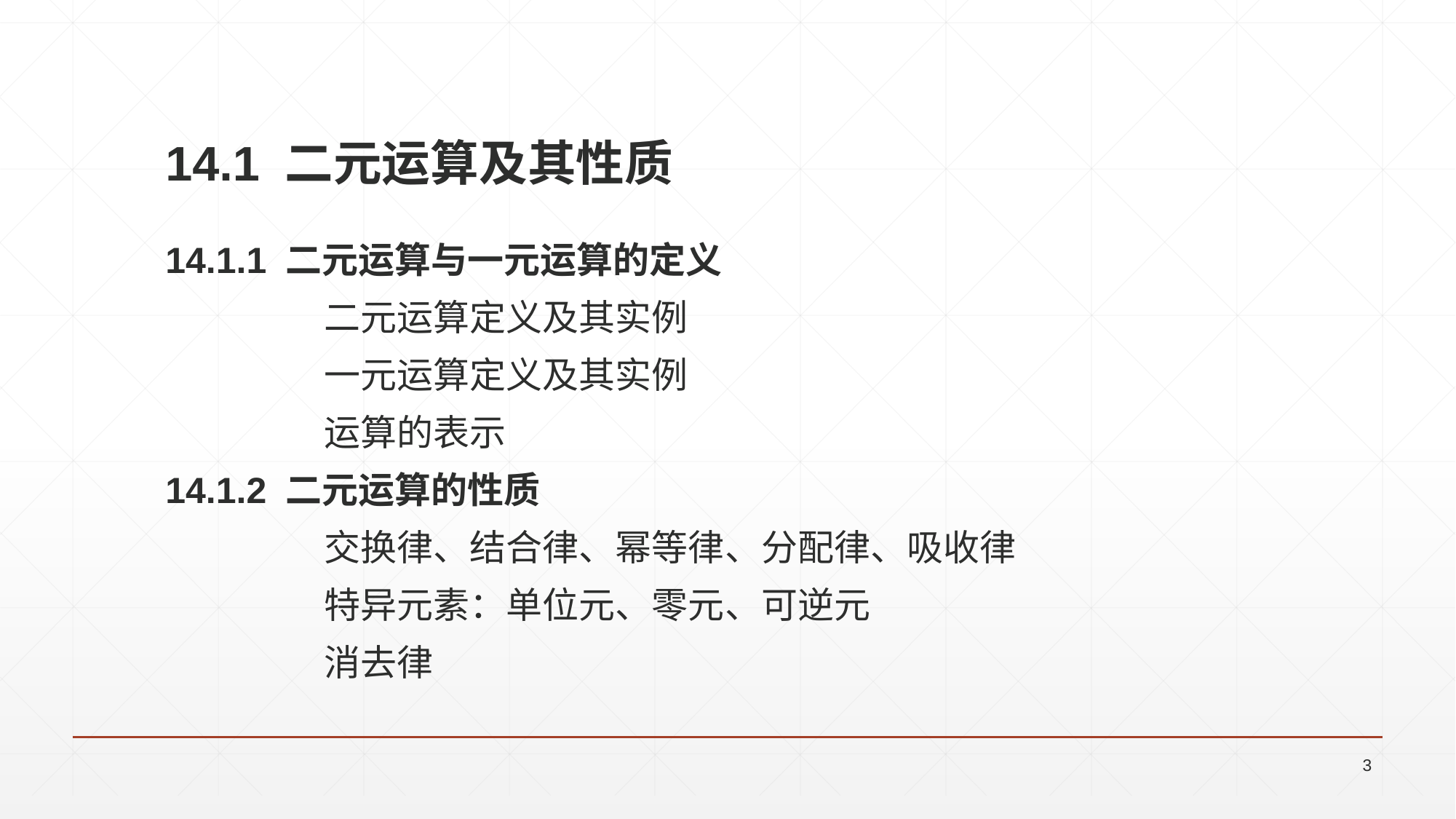

# 14.1 二元运算及其性质
14.1.1 二元运算与一元运算的定义
	 二元运算定义及其实例
 	 一元运算定义及其实例
 	 运算的表示
14.1.2 二元运算的性质
	 交换律、结合律、幂等律、分配律、吸收律
	 特异元素：单位元、零元、可逆元
	 消去律
3